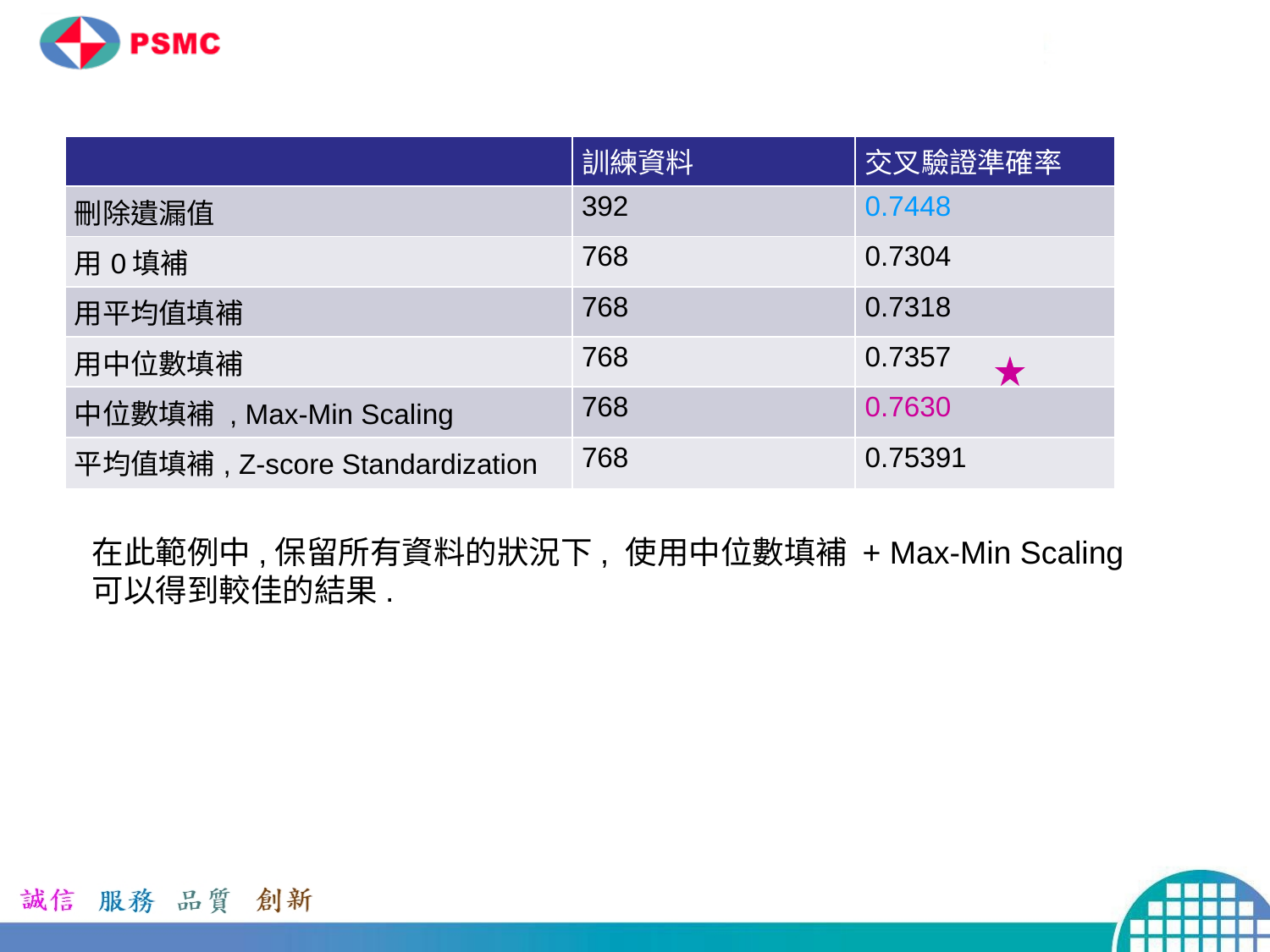

|  | 訓練資料 | 交叉驗證準確率 |
| --- | --- | --- |
| 刪除遺漏值 | 392 | 0.7448 |
| 用0填補 | 768 | 0.7304 |
| 用平均值填補 | 768 | 0.7318 |
| 用中位數填補 | 768 | 0.7357 |
| 中位數填補 , Max-Min Scaling | 768 | 0.7630 |
| 平均值填補, Z-score Standardization | 768 | 0.75391 |

在此範例中,保留所有資料的狀況下, 使用中位數填補 + Max-Min Scaling
可以得到較佳的結果.